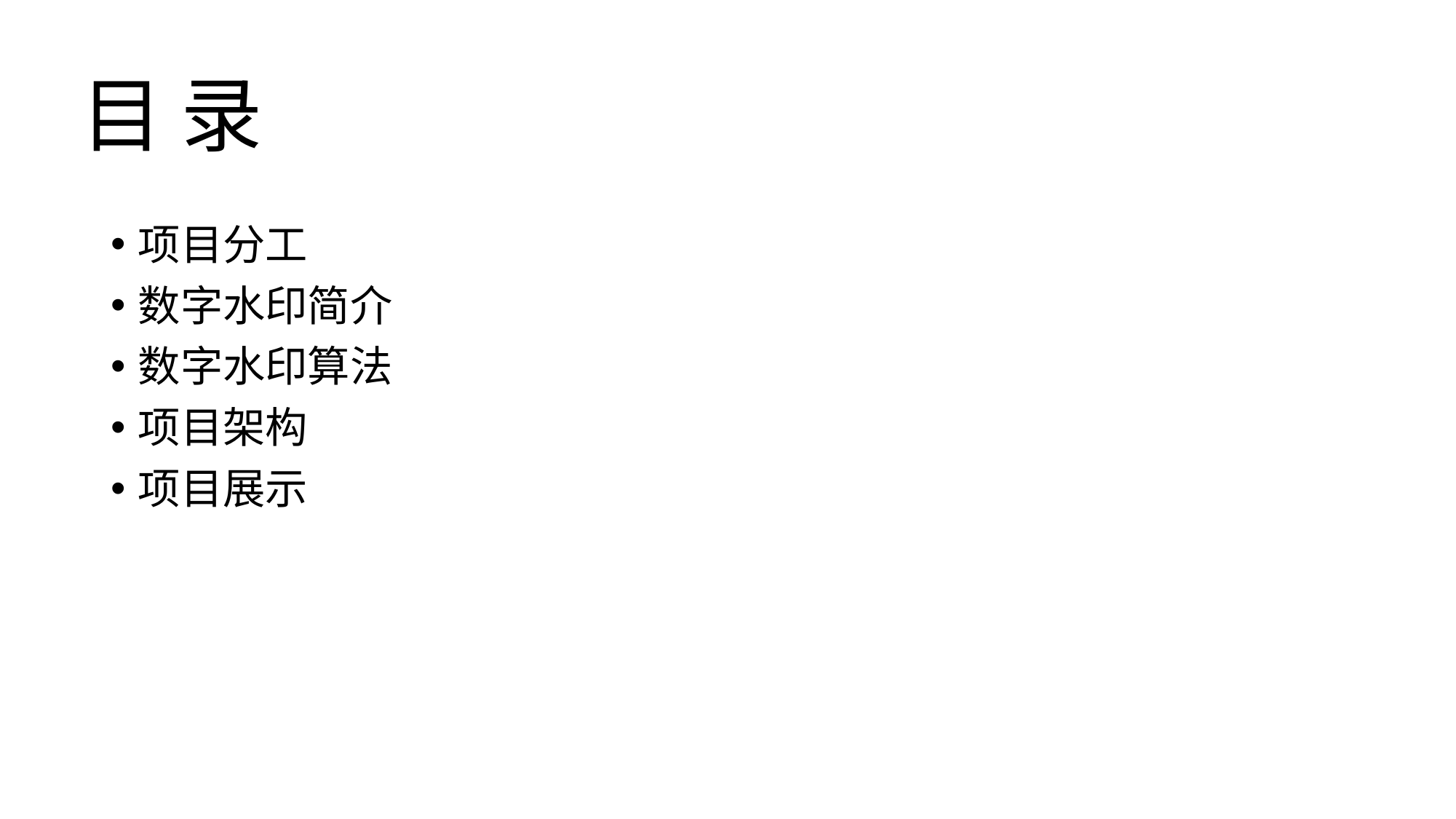

# 目 录
项目分工
数字水印简介
数字水印算法
项目架构
项目展示